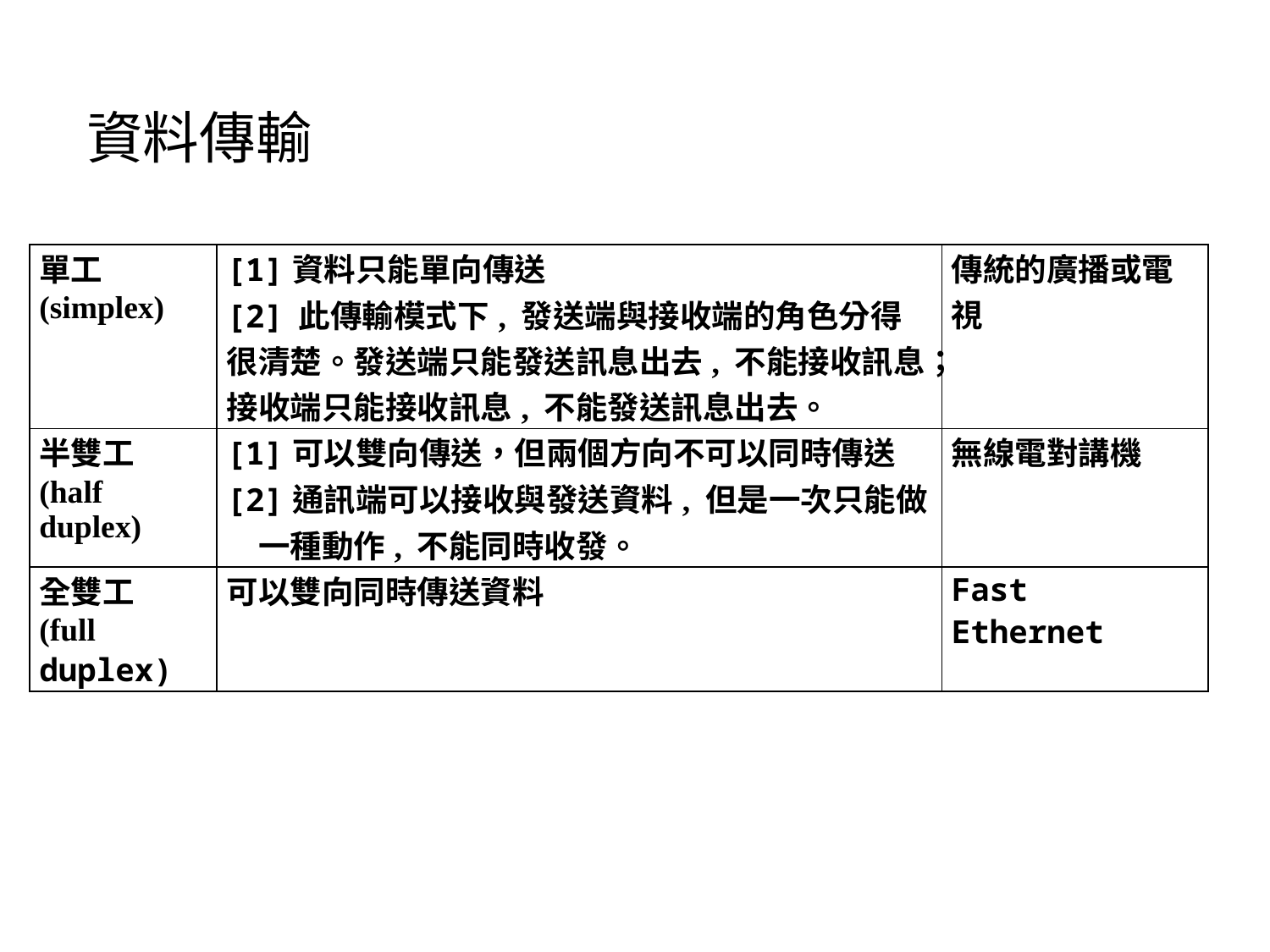

資料傳輸
| 單工(simplex) | [1]資料只能單向傳送 [2] 此傳輸模式下, 發送端與接收端的角色分得很清楚。發送端只能發送訊息出去, 不能接收訊息；接收端只能接收訊息, 不能發送訊息出去。 | 傳統的廣播或電視 |
| --- | --- | --- |
| 半雙工 (half duplex) | [1]可以雙向傳送，但兩個方向不可以同時傳送 [2]通訊端可以接收與發送資料, 但是一次只能做一種動作, 不能同時收發。 | 無線電對講機 |
| 全雙工 (full duplex) | 可以雙向同時傳送資料 | Fast Ethernet |